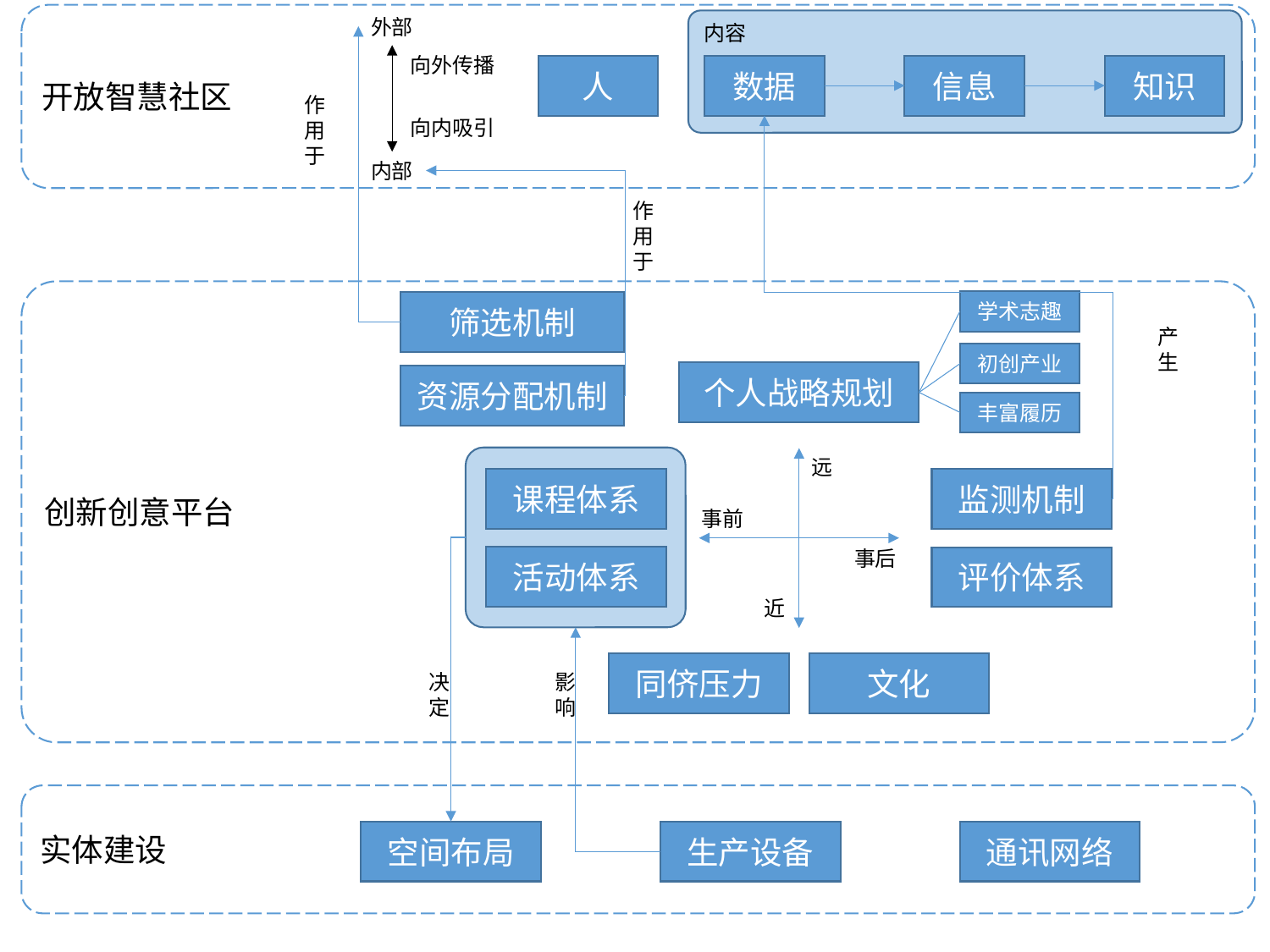

开放智慧社区
外部
内容
向外传播
人
数据
信息
知识
作用于
向内吸引
内部
作用于
创新创意平台
学术志趣
筛选机制
产生
初创产业
个人战略规划
资源分配机制
丰富履历

远
事前
事后
近
监测机制
评价体系
课程体系
活动体系
同侪压力
文化
决定
影响
实体建设
空间布局
生产设备
通讯网络